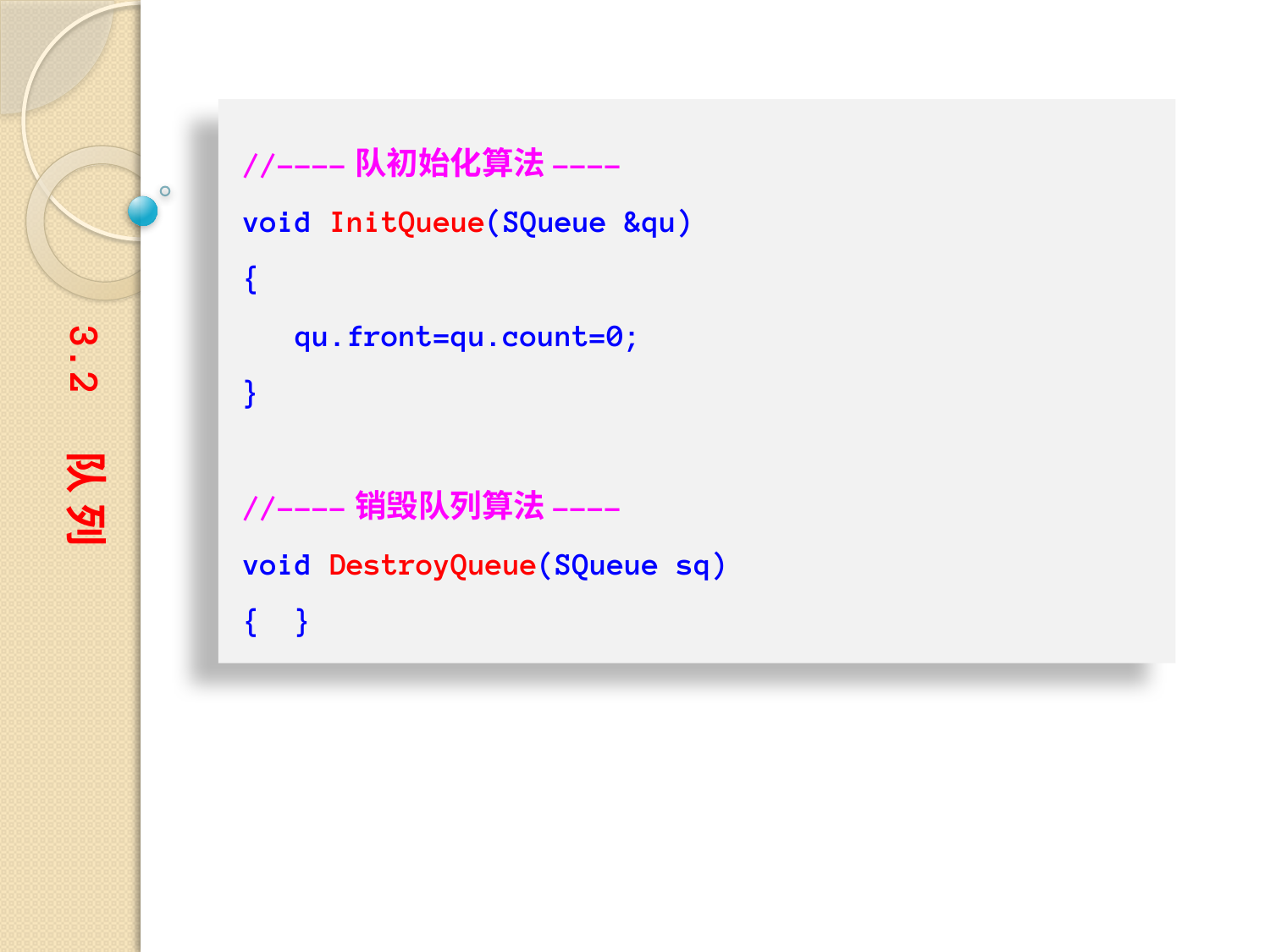

//----队初始化算法----
void InitQueue(SQueue &qu)
{
   qu.front=qu.count=0;
}
//----销毁队列算法----
void DestroyQueue(SQueue sq)
{  }
3.2  队 列